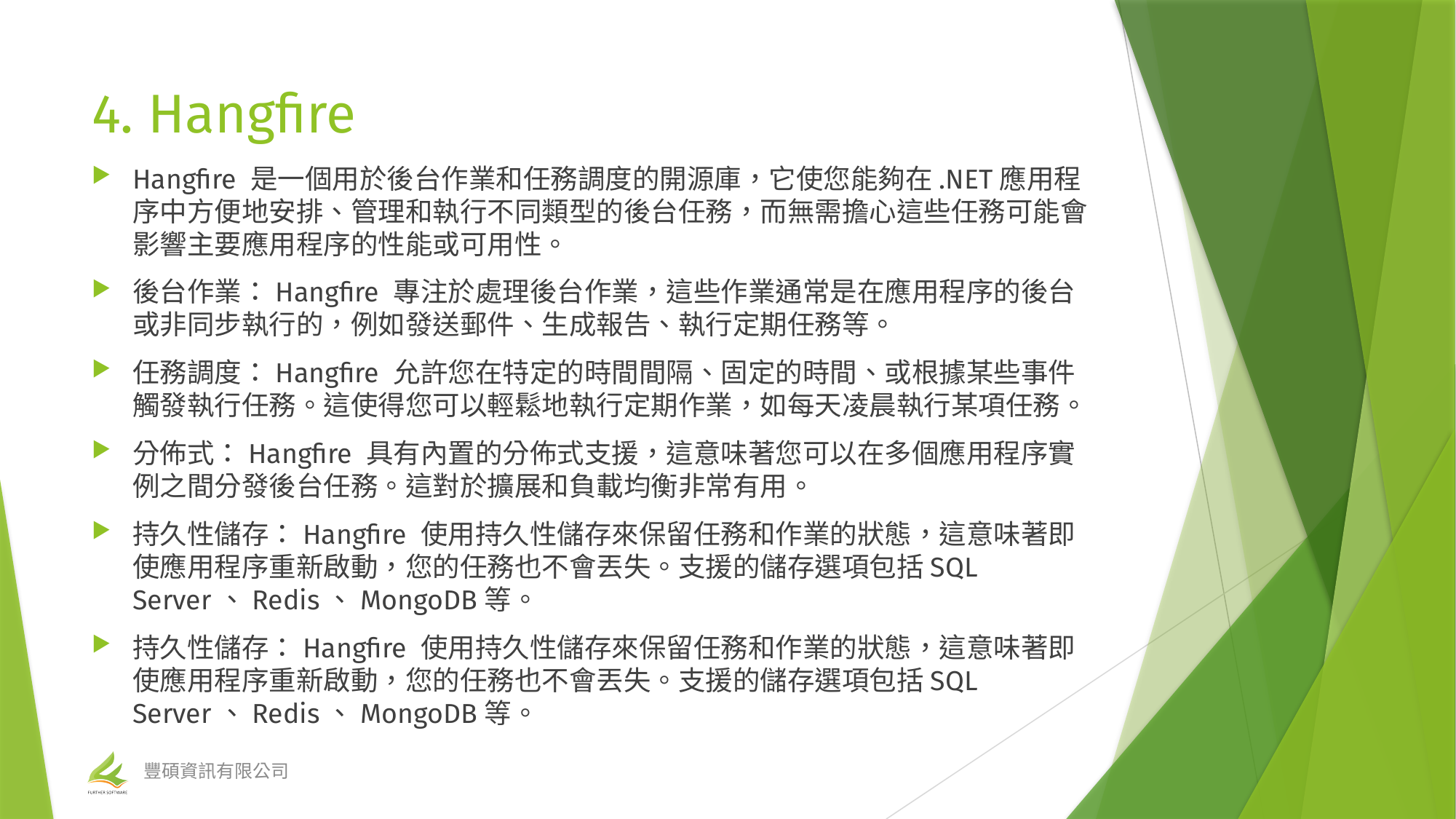

# 4. Hangfire
Hangfire 是一個用於後台作業和任務調度的開源庫，它使您能夠在.NET應用程序中方便地安排、管理和執行不同類型的後台任務，而無需擔心這些任務可能會影響主要應用程序的性能或可用性。
後台作業：Hangfire 專注於處理後台作業，這些作業通常是在應用程序的後台或非同步執行的，例如發送郵件、生成報告、執行定期任務等。
任務調度：Hangfire 允許您在特定的時間間隔、固定的時間、或根據某些事件觸發執行任務。這使得您可以輕鬆地執行定期作業，如每天凌晨執行某項任務。
分佈式：Hangfire 具有內置的分佈式支援，這意味著您可以在多個應用程序實例之間分發後台任務。這對於擴展和負載均衡非常有用。
持久性儲存：Hangfire 使用持久性儲存來保留任務和作業的狀態，這意味著即使應用程序重新啟動，您的任務也不會丟失。支援的儲存選項包括SQL Server、Redis、MongoDB等。
持久性儲存：Hangfire 使用持久性儲存來保留任務和作業的狀態，這意味著即使應用程序重新啟動，您的任務也不會丟失。支援的儲存選項包括SQL Server、Redis、MongoDB等。
豐碩資訊有限公司